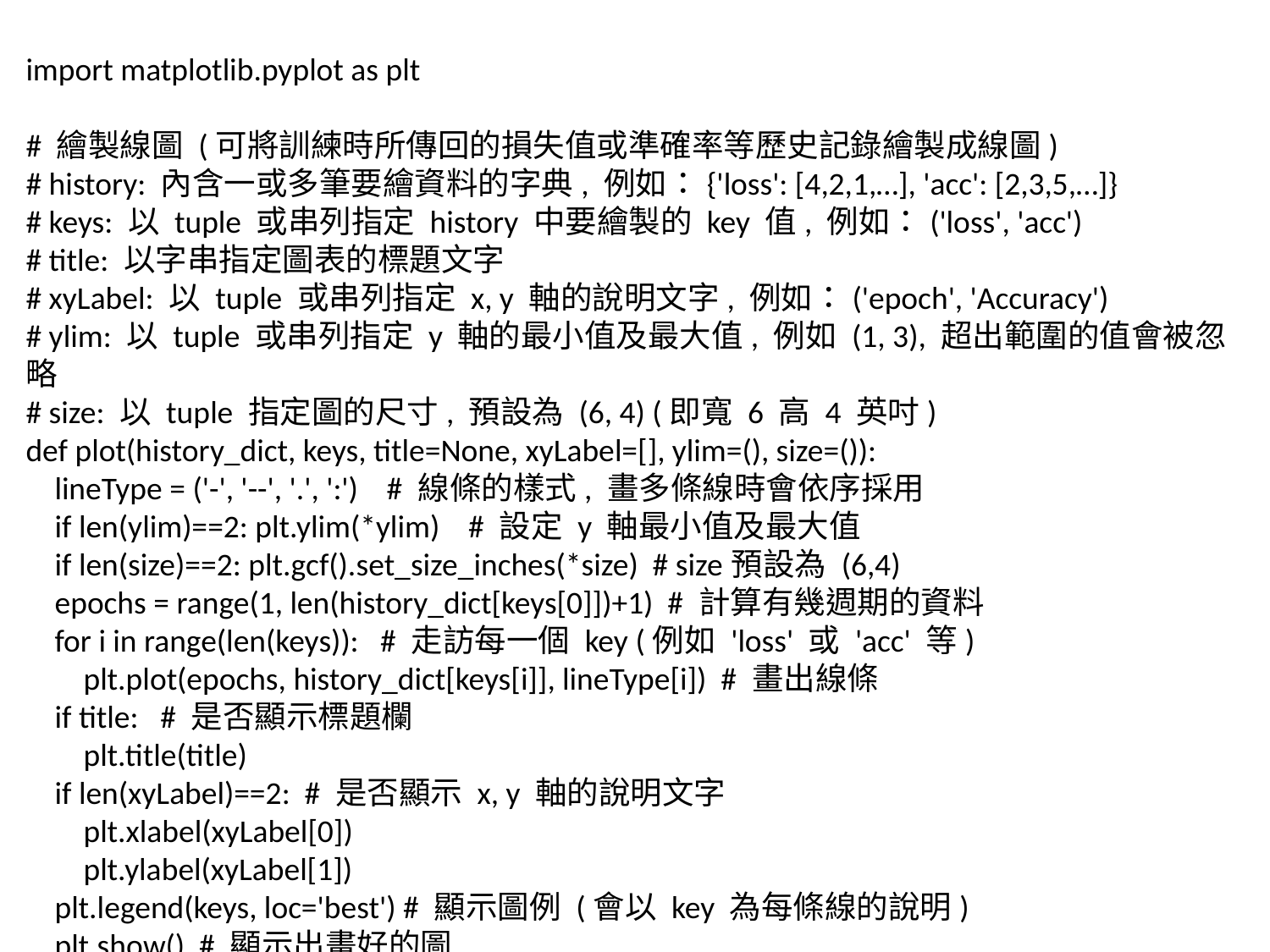

import matplotlib.pyplot as plt

# 繪製線圖 (可將訓練時所傳回的損失值或準確率等歷史記錄繪製成線圖)
# history: 內含一或多筆要繪資料的字典, 例如：{'loss': [4,2,1,…], 'acc': [2,3,5,…]}
# keys: 以 tuple 或串列指定 history 中要繪製的 key 值, 例如：('loss', 'acc')
# title: 以字串指定圖表的標題文字
# xyLabel: 以 tuple 或串列指定 x, y 軸的說明文字, 例如：('epoch', 'Accuracy')
# ylim: 以 tuple 或串列指定 y 軸的最小值及最大值, 例如 (1, 3), 超出範圍的值會被忽略
# size: 以 tuple 指定圖的尺寸, 預設為 (6, 4) (即寬 6 高 4 英吋)
def plot(history_dict, keys, title=None, xyLabel=[], ylim=(), size=()):
    lineType = ('-', '--', '.', ':')    # 線條的樣式, 畫多條線時會依序採用
    if len(ylim)==2: plt.ylim(*ylim)    # 設定 y 軸最小值及最大值
    if len(size)==2: plt.gcf().set_size_inches(*size)  # size預設為 (6,4)
    epochs = range(1, len(history_dict[keys[0]])+1)  # 計算有幾週期的資料
    for i in range(len(keys)):   # 走訪每一個 key (例如 'loss' 或 'acc' 等)
        plt.plot(epochs, history_dict[keys[i]], lineType[i])  # 畫出線條
    if title:   # 是否顯示標題欄
        plt.title(title)
    if len(xyLabel)==2:  # 是否顯示 x, y 軸的說明文字
        plt.xlabel(xyLabel[0])
        plt.ylabel(xyLabel[1])
    plt.legend(keys, loc='best') # 顯示圖例 (會以 key 為每條線的說明)
    plt.show()  # 顯示出畫好的圖